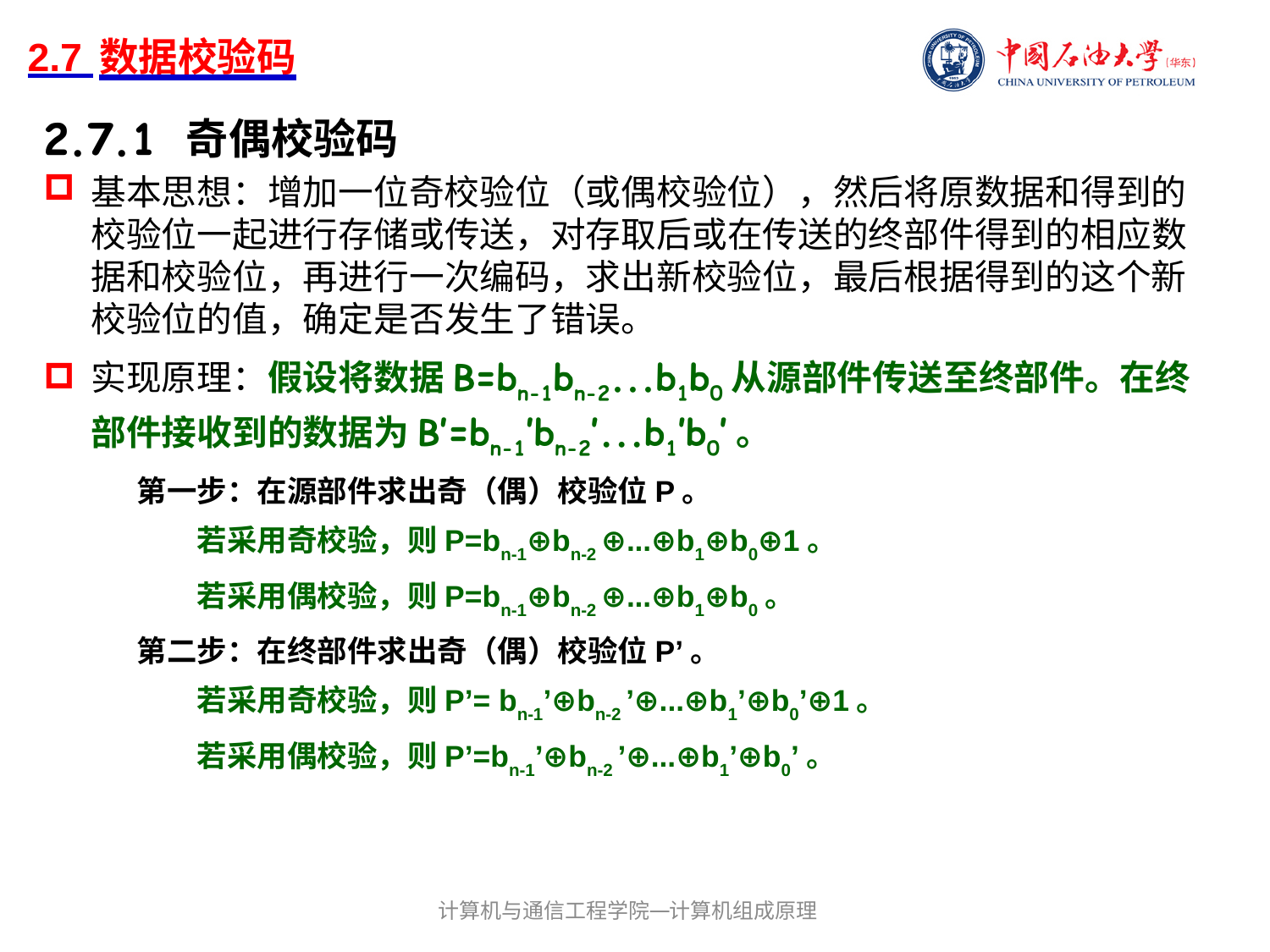

# 2.7 数据校验码
2.7.1 奇偶校验码
基本思想：增加一位奇校验位（或偶校验位），然后将原数据和得到的校验位一起进行存储或传送，对存取后或在传送的终部件得到的相应数据和校验位，再进行一次编码，求出新校验位，最后根据得到的这个新校验位的值，确定是否发生了错误。
实现原理：假设将数据B=bn-1bn-2...b1b0从源部件传送至终部件。在终部件接收到的数据为B’=bn-1’bn-2’...b1’b0’。
　第一步：在源部件求出奇（偶）校验位P。
　　　若采用奇校验，则P=bn-1⊕bn-2 ⊕...⊕b1⊕b0⊕1。
　　　若采用偶校验，则P=bn-1⊕bn-2 ⊕...⊕b1⊕b0。
　第二步：在终部件求出奇（偶）校验位P’。
　　　若采用奇校验，则P’= bn-1’⊕bn-2 ’⊕...⊕b1’⊕b0’⊕1。
　　　若采用偶校验，则P’=bn-1’⊕bn-2 ’⊕...⊕b1’⊕b0’。

82

计算机与通信工程学院—计算机组成原理